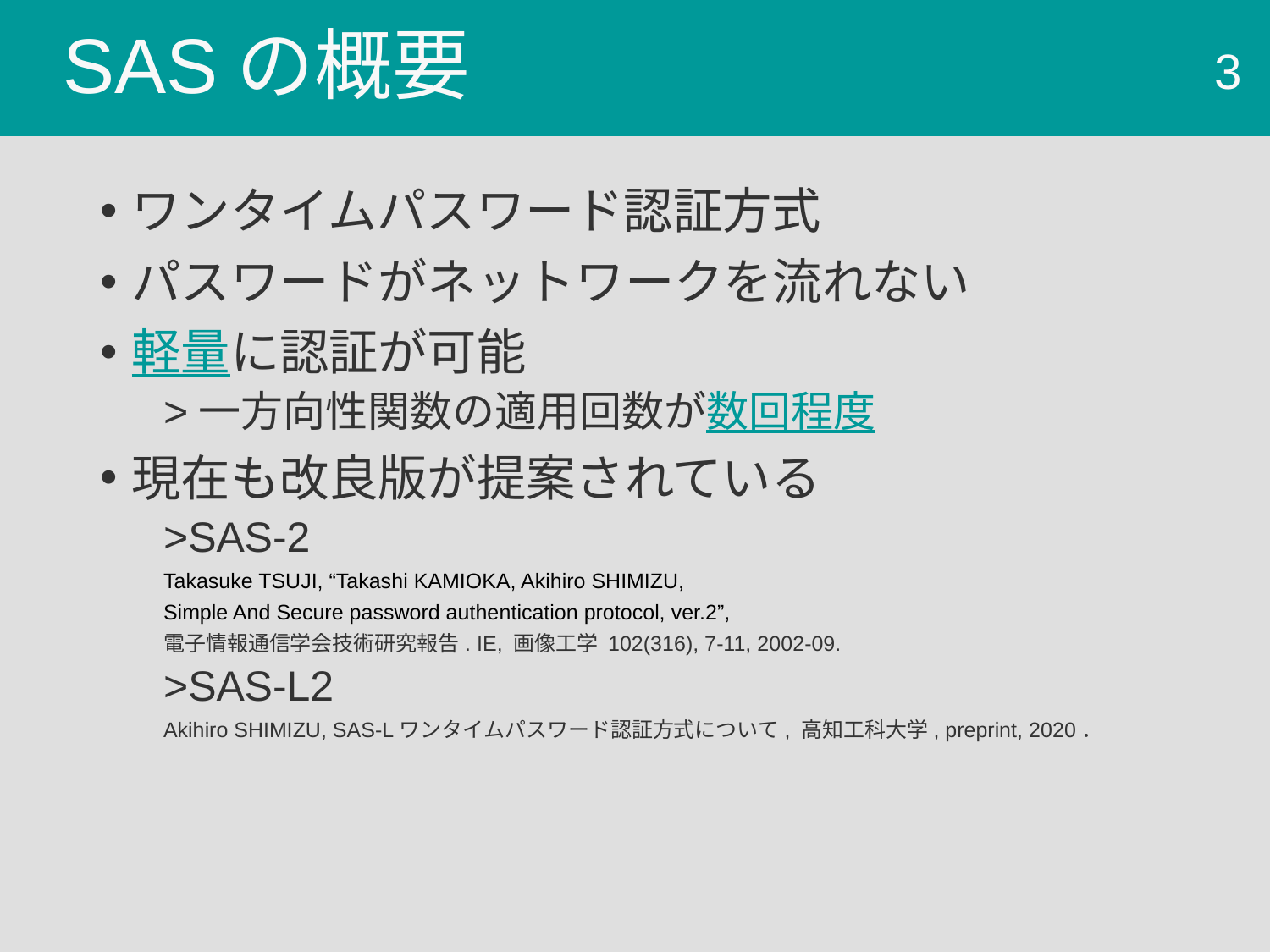

# SASの概要
3
ワンタイムパスワード認証方式
パスワードがネットワークを流れない
軽量に認証が可能
>一方向性関数の適用回数が数回程度
現在も改良版が提案されている
>SAS-2
Takasuke TSUJI, “Takashi KAMIOKA, Akihiro SHIMIZU,
Simple And Secure password authentication protocol, ver.2”,
電子情報通信学会技術研究報告. IE, 画像工学 102(316), 7-11, 2002-09.
>SAS-L2
Akihiro SHIMIZU, SAS-Lワンタイムパスワード認証方式について, 高知工科大学, preprint, 2020．